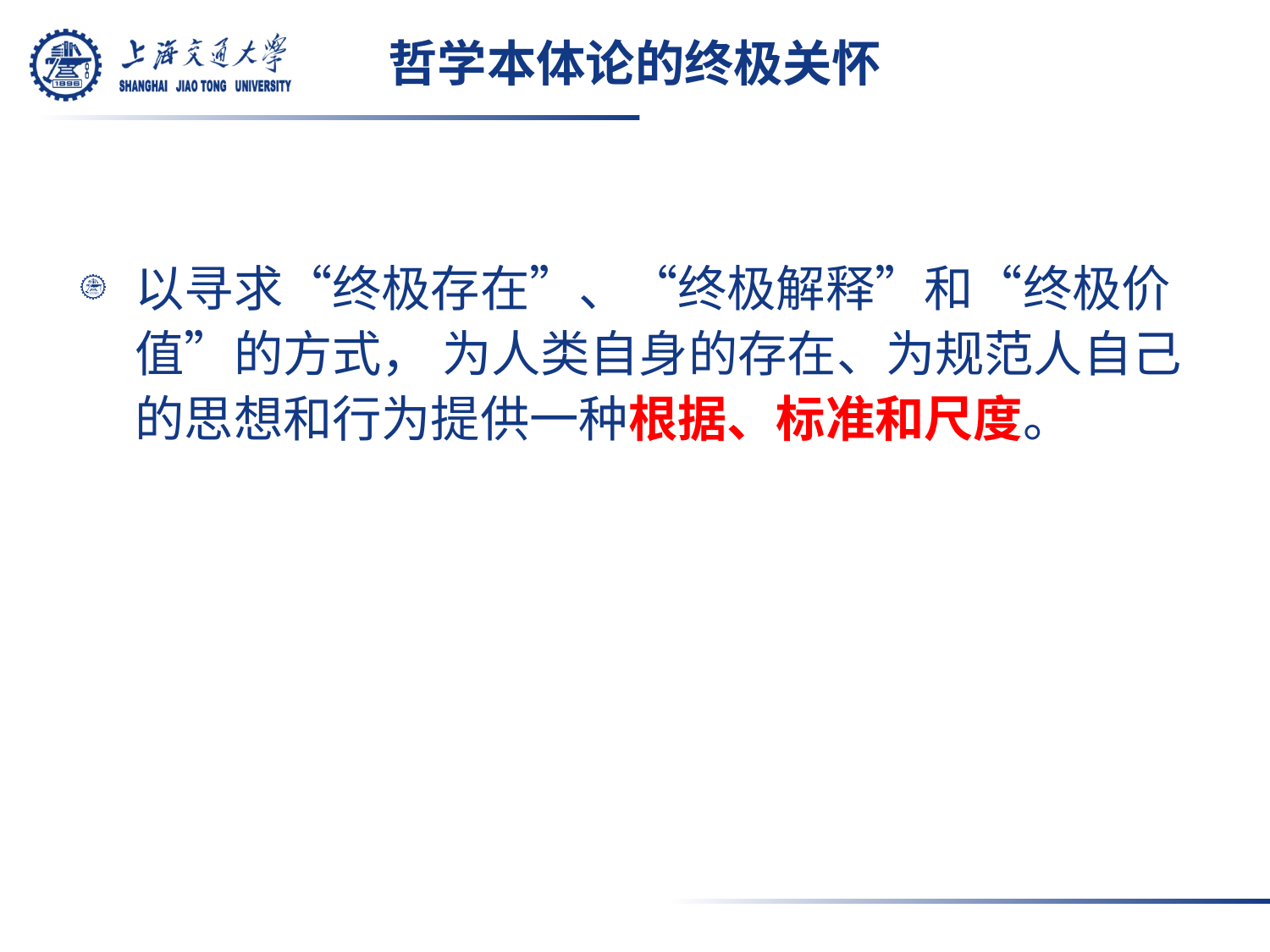

# 哲学本体论的终极关怀

以寻求“终极存在”、“终极解释”和“终极价
值”的方式， 为人类自身的存在、为规范人自己的思想和行为提供一种根据、标准和尺度。